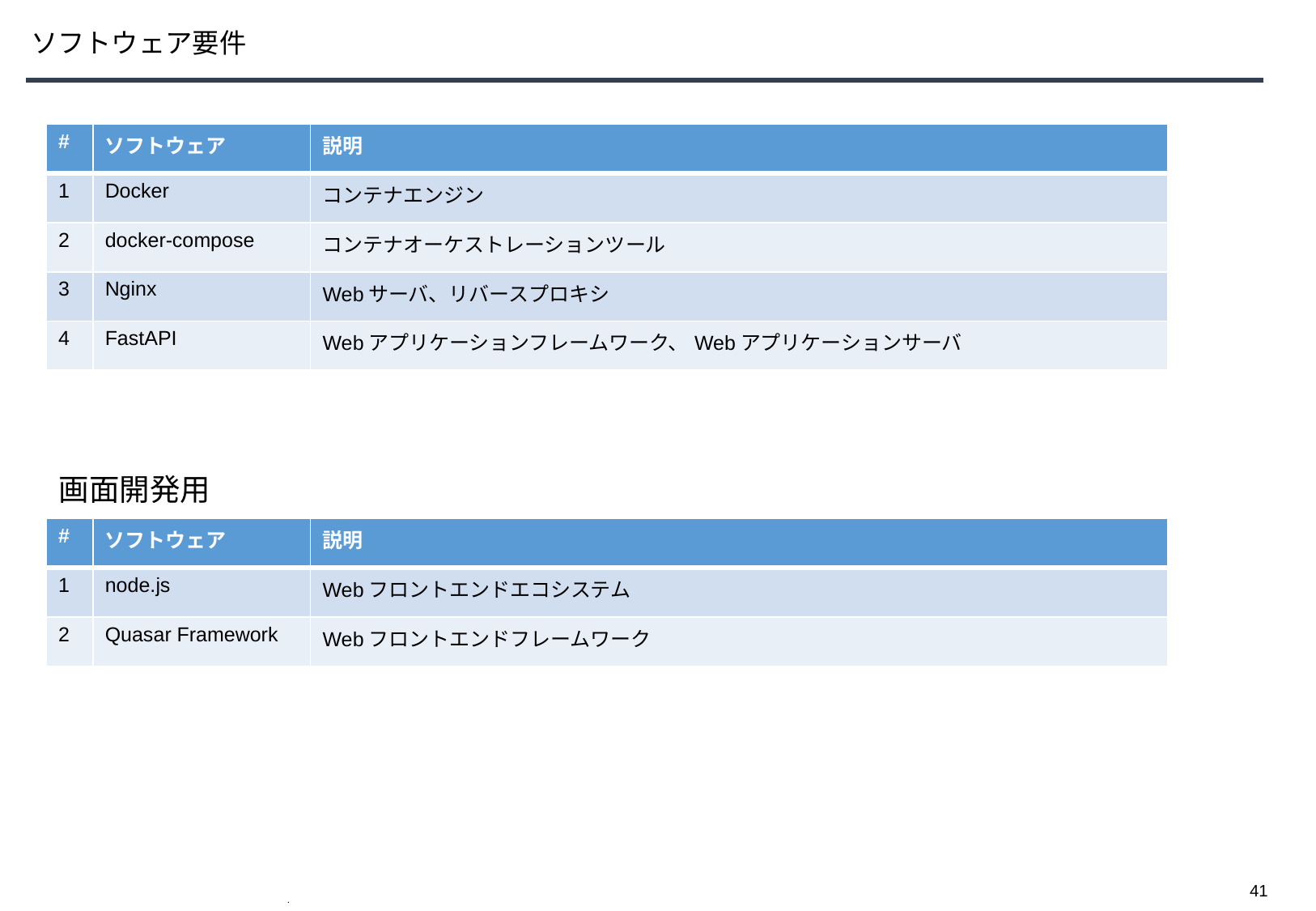

# ソフトウェア要件
| # | ソフトウェア | 説明 |
| --- | --- | --- |
| 1 | Docker | コンテナエンジン |
| 2 | docker-compose | コンテナオーケストレーションツール |
| 3 | Nginx | Webサーバ、リバースプロキシ |
| 4 | FastAPI | Webアプリケーションフレームワーク、Webアプリケーションサーバ |
画面開発用
| # | ソフトウェア | 説明 |
| --- | --- | --- |
| 1 | node.js | Webフロントエンドエコシステム |
| 2 | Quasar Framework | Webフロントエンドフレームワーク |